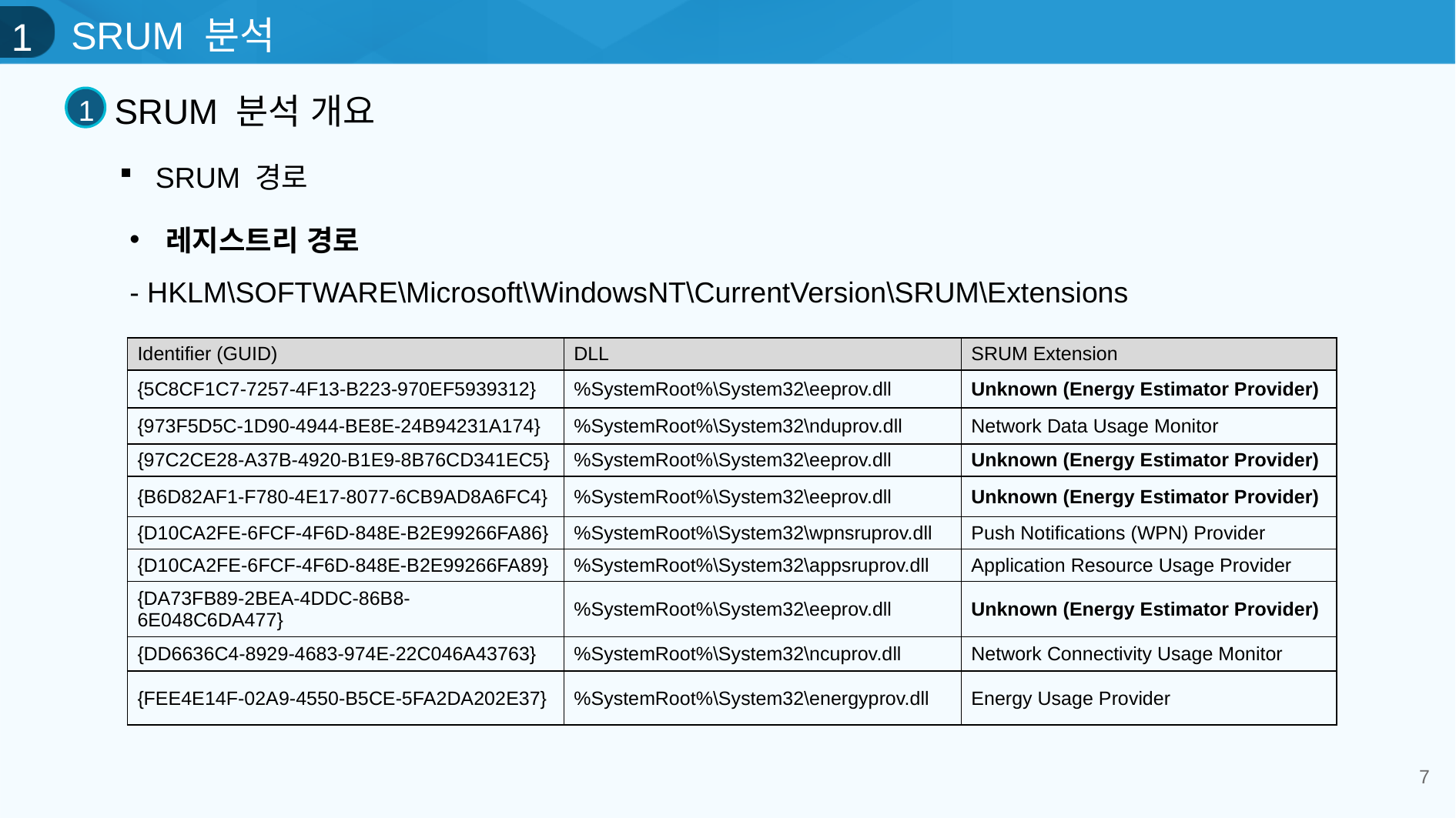

1
SRUM 분석
SRUM 분석 개요
1

SRUM 경로
레지스트리 경로
- HKLM\SOFTWARE\Microsoft\WindowsNT\CurrentVersion\SRUM\Extensions
| Identifier (GUID) | DLL | SRUM Extension |
| --- | --- | --- |
| {5C8CF1C7-7257-4F13-B223-970EF5939312} | %SystemRoot%\System32\eeprov.dll | Unknown (Energy Estimator Provider) |
| {973F5D5C-1D90-4944-BE8E-24B94231A174} | %SystemRoot%\System32\nduprov.dll | Network Data Usage Monitor |
| {97C2CE28-A37B-4920-B1E9-8B76CD341EC5} | %SystemRoot%\System32\eeprov.dll | Unknown (Energy Estimator Provider) |
| {B6D82AF1-F780-4E17-8077-6CB9AD8A6FC4} | %SystemRoot%\System32\eeprov.dll | Unknown (Energy Estimator Provider) |
| {D10CA2FE-6FCF-4F6D-848E-B2E99266FA86} | %SystemRoot%\System32\wpnsruprov.dll | Push Notifications (WPN) Provider |
| {D10CA2FE-6FCF-4F6D-848E-B2E99266FA89} | %SystemRoot%\System32\appsruprov.dll | Application Resource Usage Provider |
| {DA73FB89-2BEA-4DDC-86B8-6E048C6DA477} | %SystemRoot%\System32\eeprov.dll | Unknown (Energy Estimator Provider) |
| {DD6636C4-8929-4683-974E-22C046A43763} | %SystemRoot%\System32\ncuprov.dll | Network Connectivity Usage Monitor |
| {FEE4E14F-02A9-4550-B5CE-5FA2DA202E37} | %SystemRoot%\System32\energyprov.dll | Energy Usage Provider |
7
# 1) 바이러스